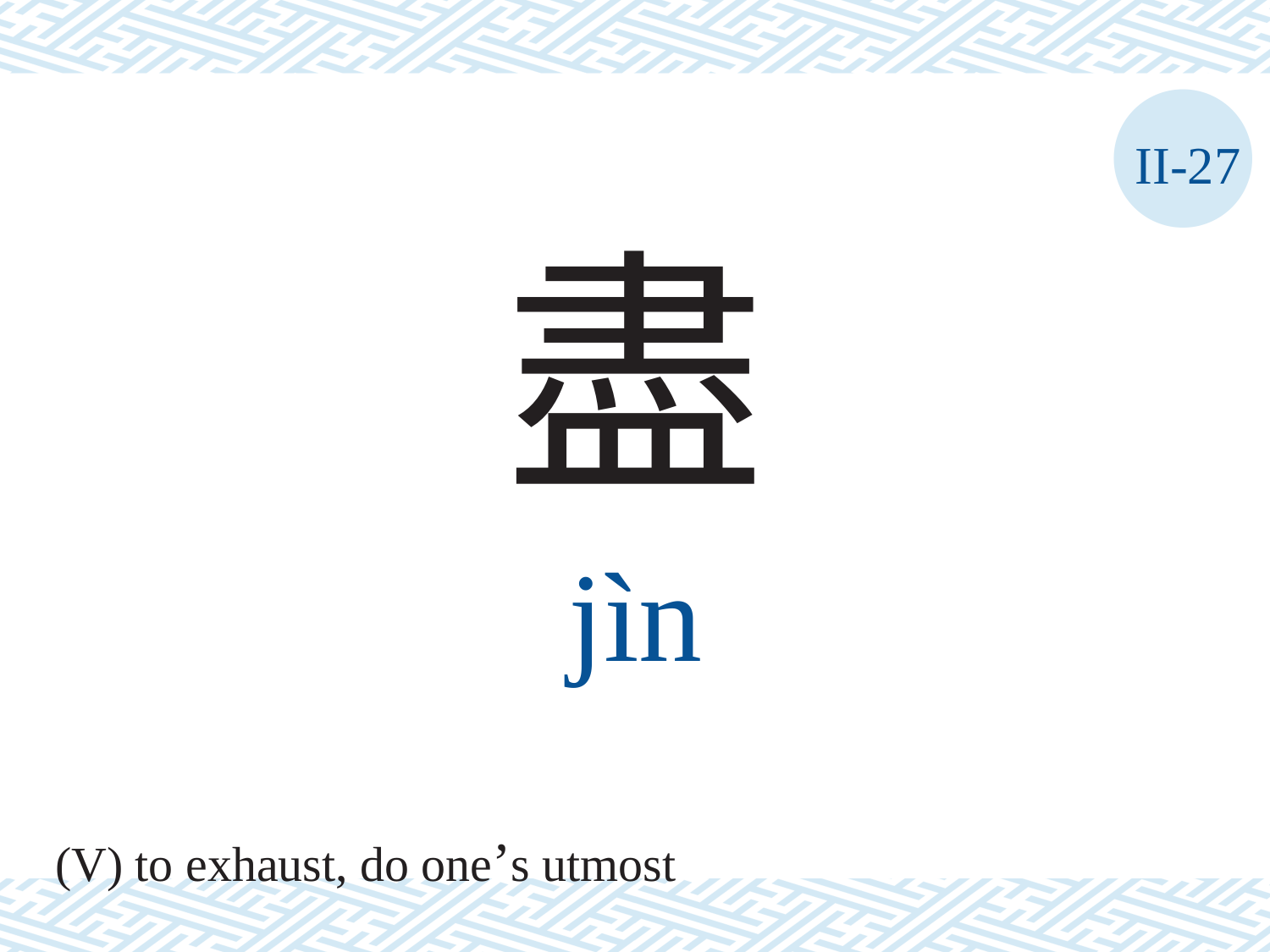

II-27
盡
jìn
(V) to exhaust, do one’s utmost